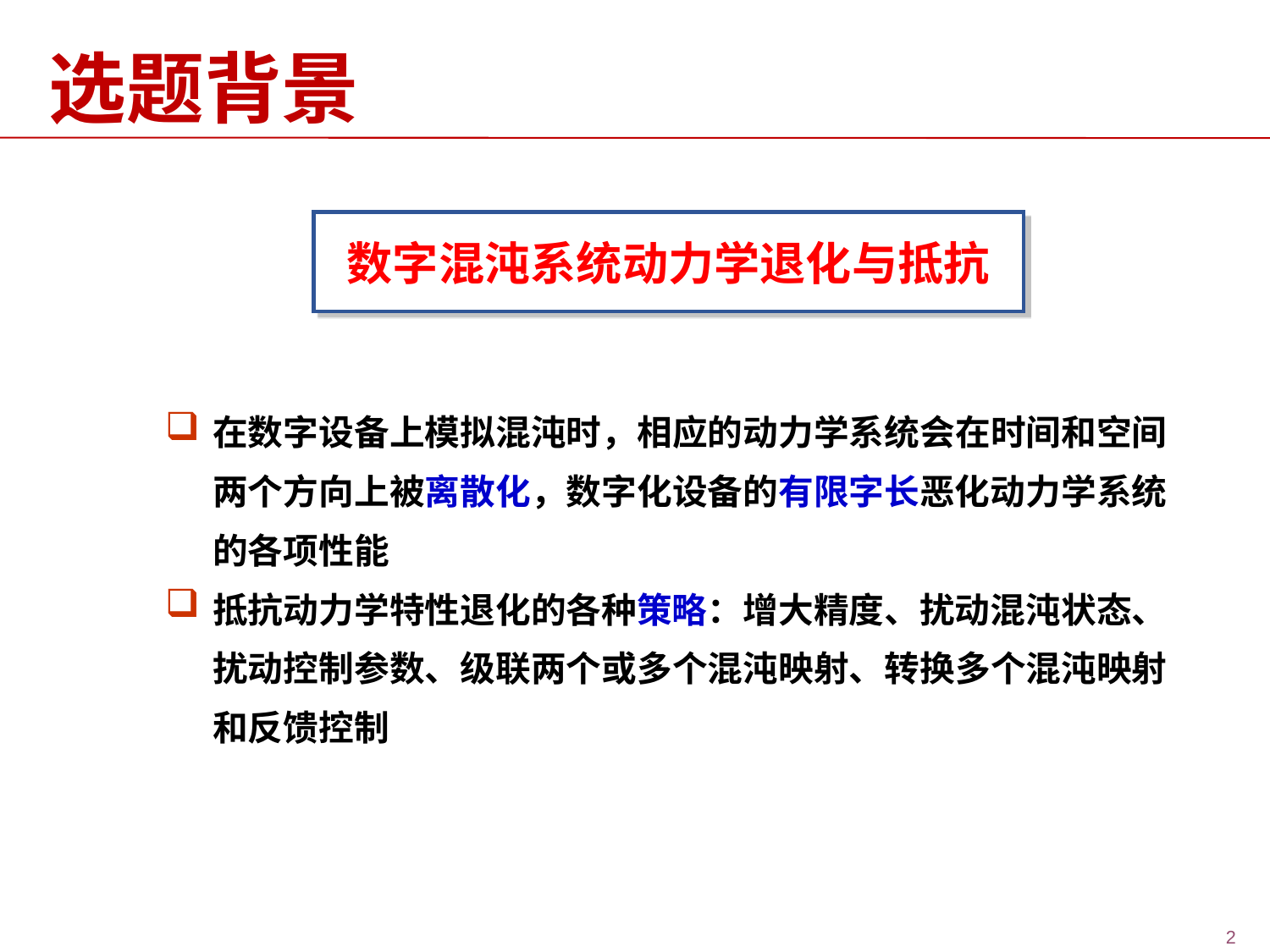

选题背景
数字混沌系统动力学退化与抵抗
在数字设备上模拟混沌时，相应的动力学系统会在时间和空间两个方向上被离散化，数字化设备的有限字长恶化动力学系统的各项性能
抵抗动力学特性退化的各种策略：增大精度、扰动混沌状态、扰动控制参数、级联两个或多个混沌映射、转换多个混沌映射和反馈控制
2